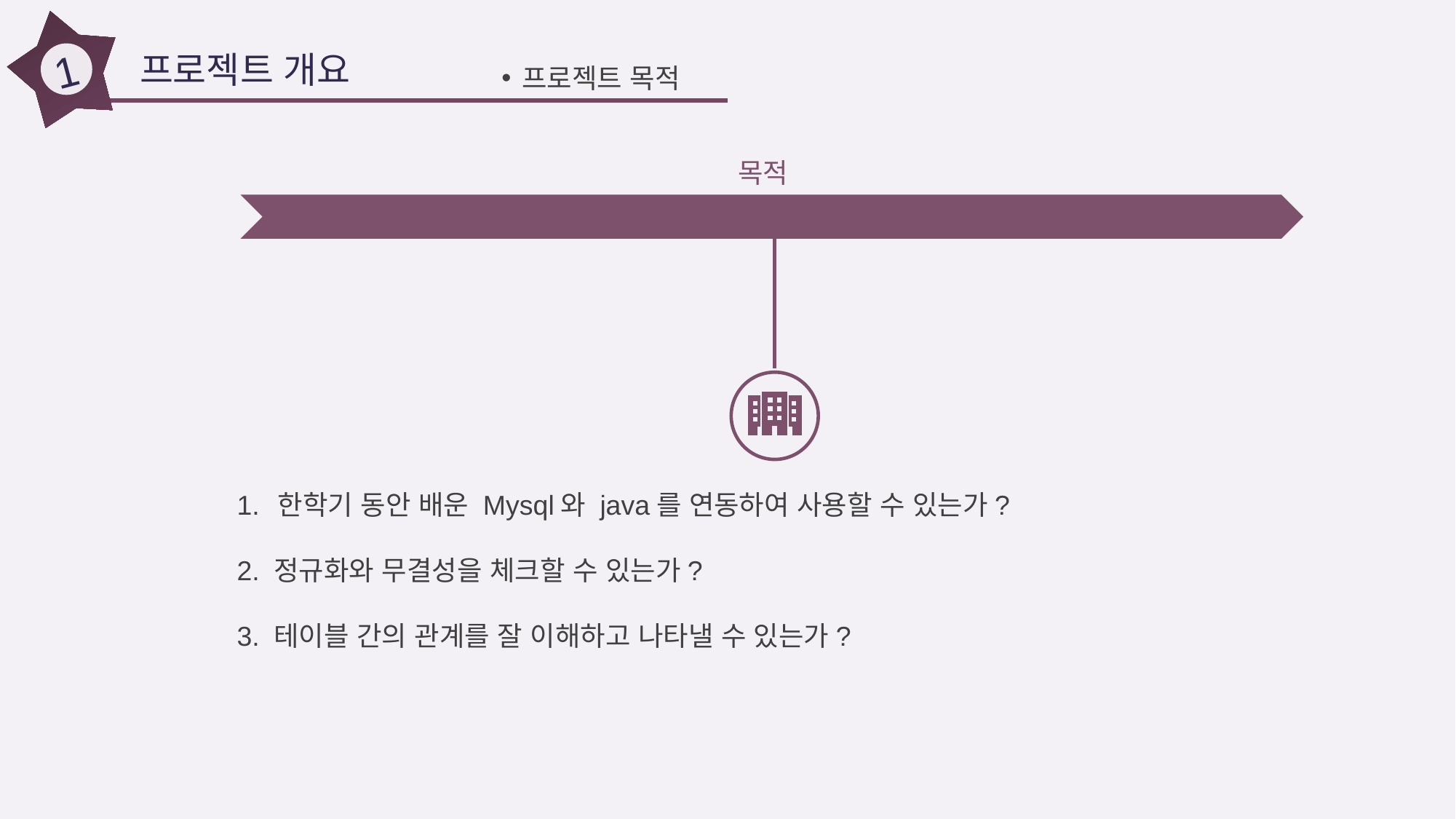

1
프로젝트 개요
프로젝트 목적
목적

한학기 동안 배운 Mysql와 java를 연동하여 사용할 수 있는가?

2. 정규화와 무결성을 체크할 수 있는가?

3. 테이블 간의 관계를 잘 이해하고 나타낼 수 있는가?